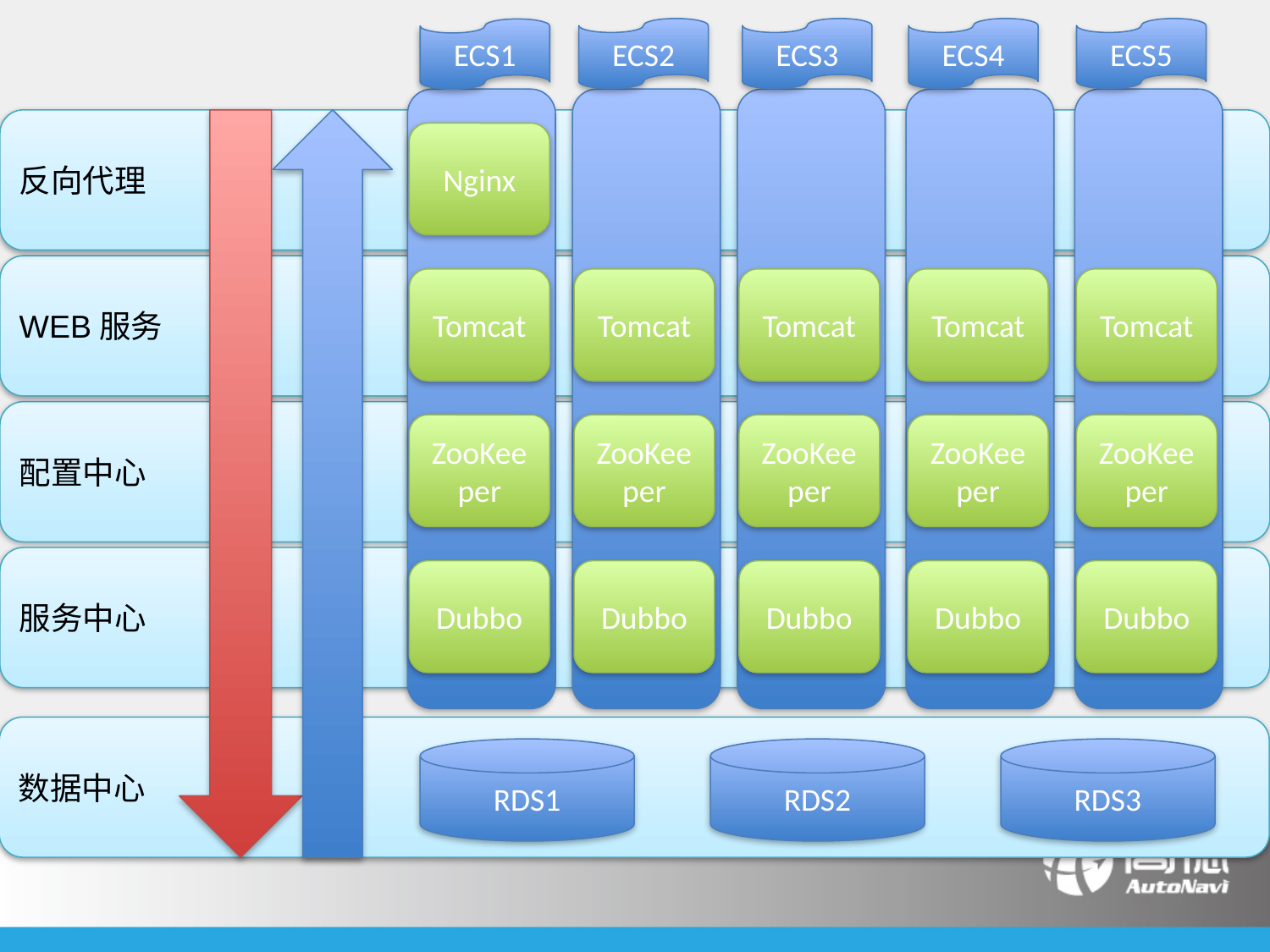

ECS2
ECS3
ECS4
ECS5
ECS1

反向代理

Nginx
WEB服务
Tomcat
Tomcat
Tomcat
Tomcat
Tomcat
配置中心
ZooKeeper
ZooKeeper
ZooKeeper
ZooKeeper
ZooKeeper
服务中心
Dubbo
Dubbo
Dubbo
Dubbo
Dubbo
数据中心
RDS1
RDS2
RDS3